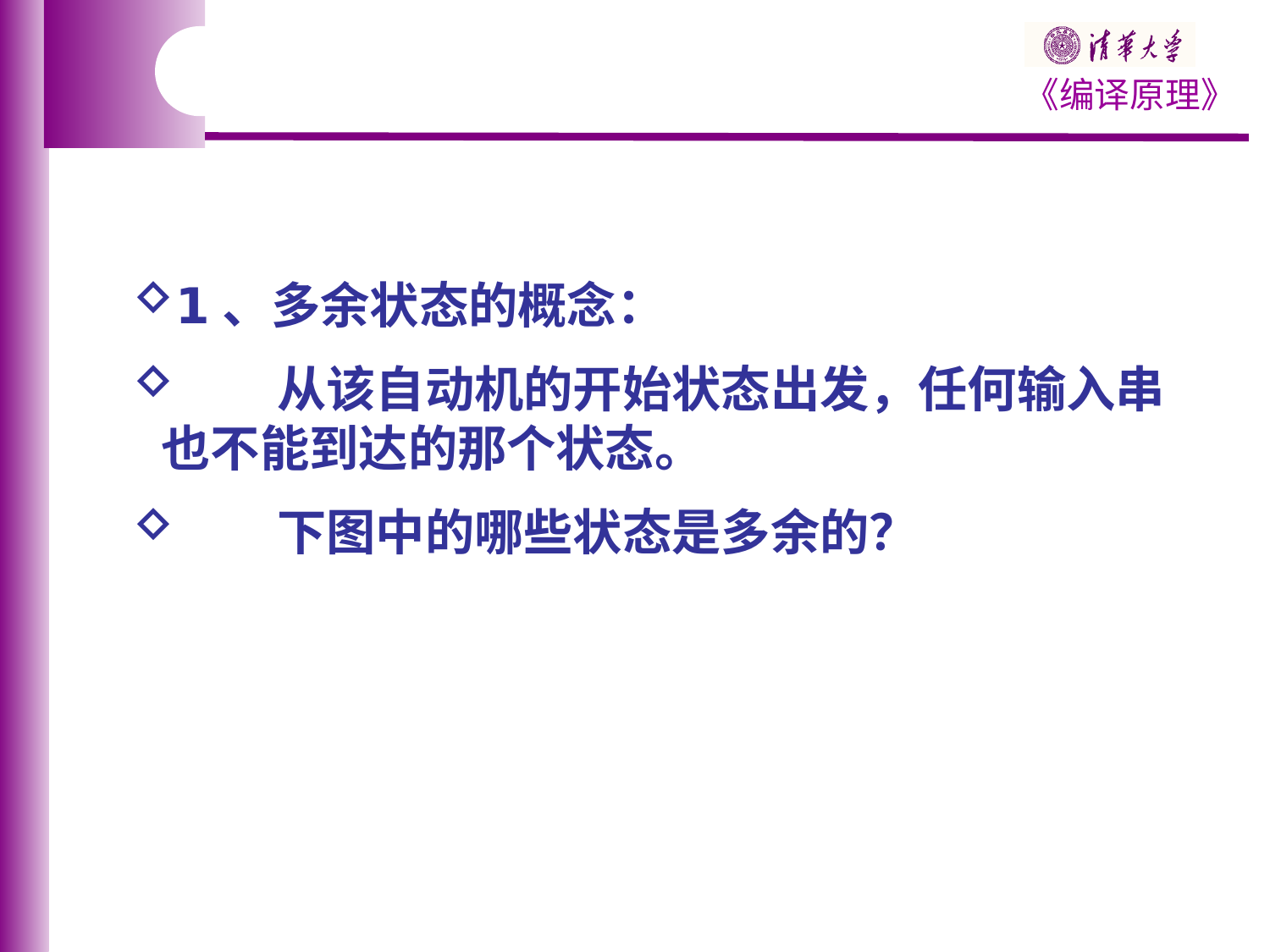

1、多余状态的概念：
        从该自动机的开始状态出发，任何输入串也不能到达的那个状态。
        下图中的哪些状态是多余的？